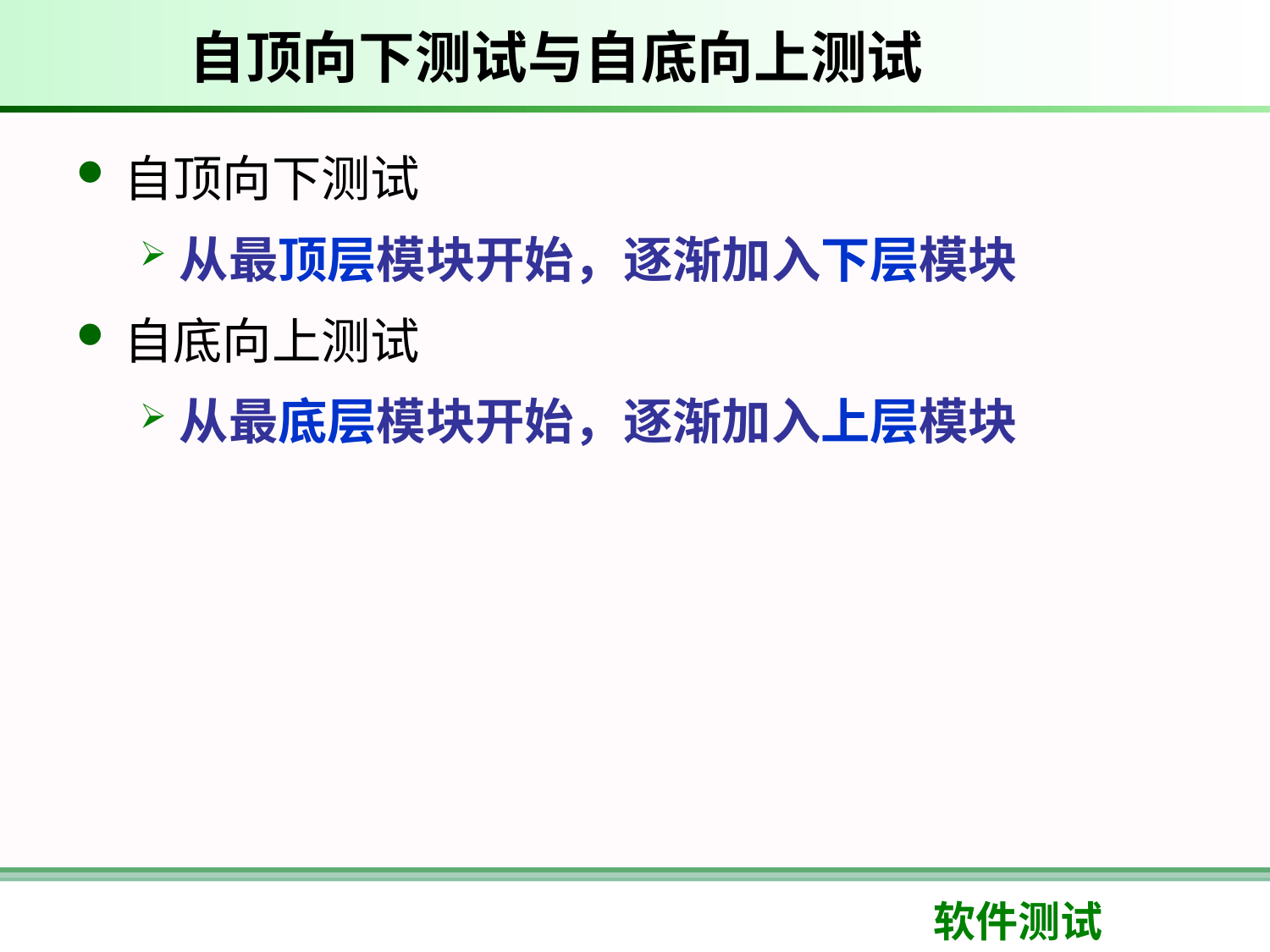

# 自顶向下测试与自底向上测试
自顶向下测试
从最顶层模块开始，逐渐加入下层模块
自底向上测试
从最底层模块开始，逐渐加入上层模块